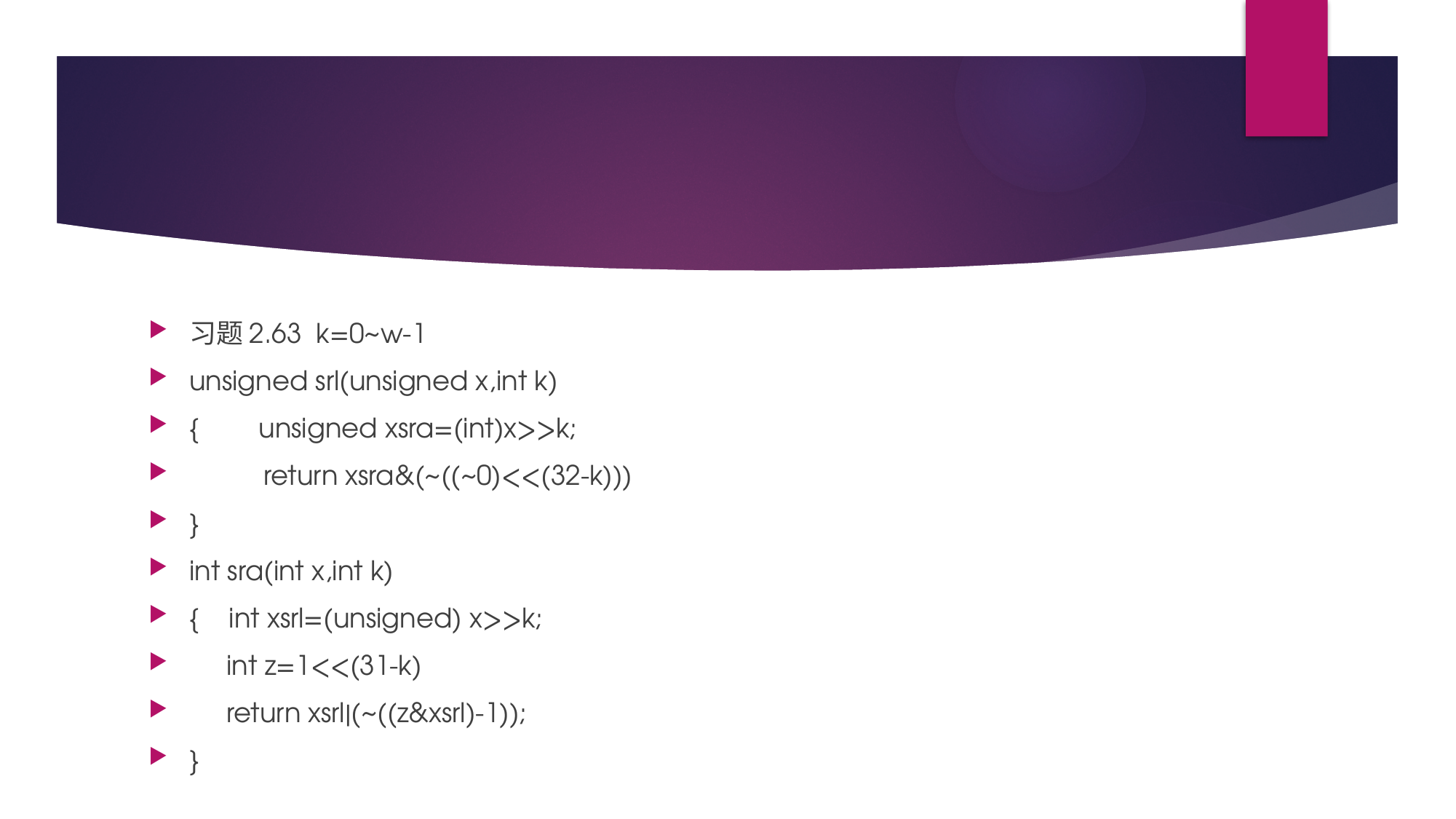

#
习题2.63  k=0~w-1
unsigned srl(unsigned x,int k)
{        unsigned xsra=(int)x>>k;
          return xsra&(~((~0)<<(32-k)))
}
int sra(int x,int k)
{    int xsrl=(unsigned) x>>k;
     int z=1<<(31-k)
     return xsrl|(~((z&xsrl)-1));
}